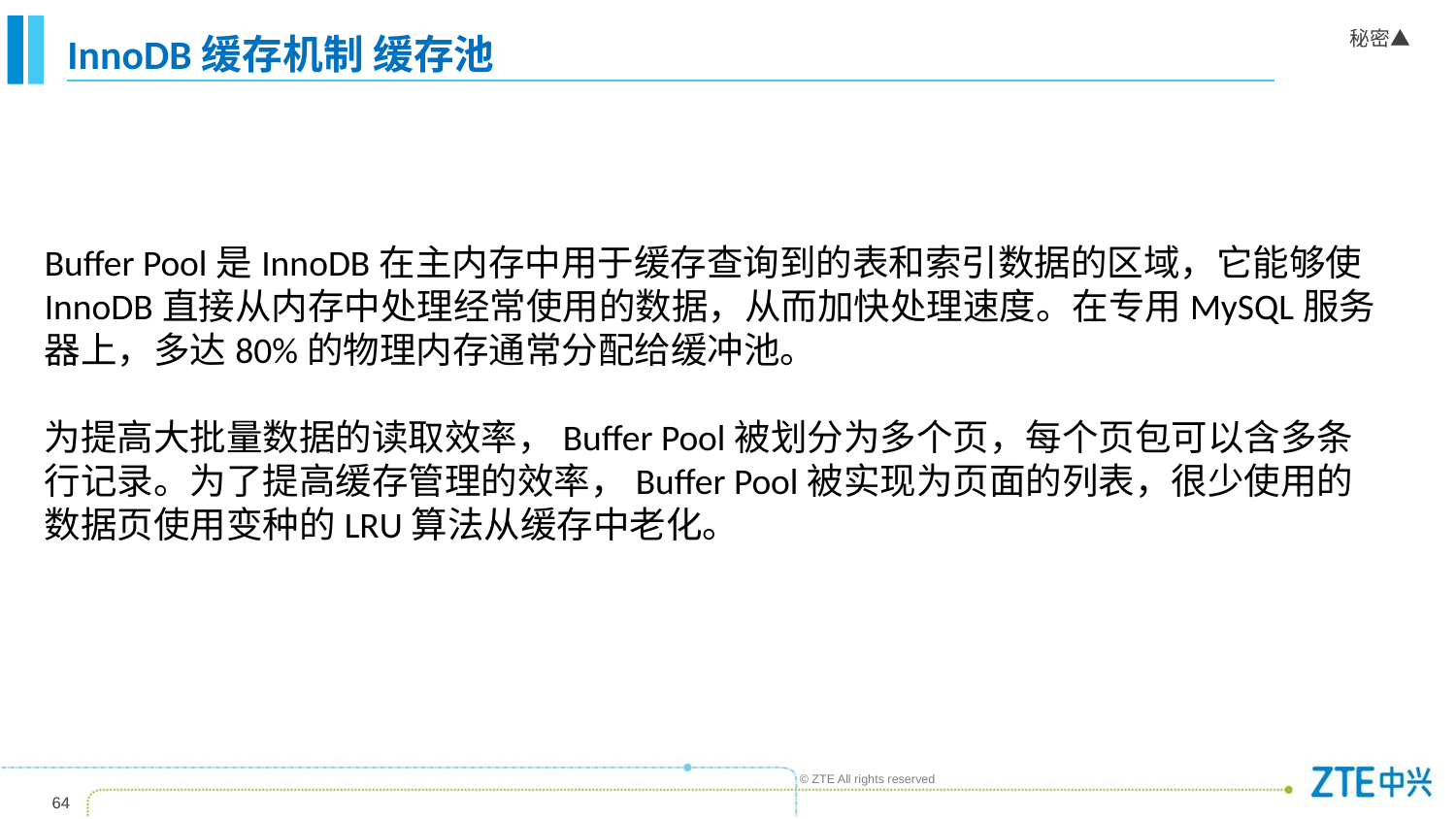

# InnoDB缓存机制 缓存池
Buffer Pool是InnoDB在主内存中用于缓存查询到的表和索引数据的区域，它能够使InnoDB直接从内存中处理经常使用的数据，从而加快处理速度。在专用MySQL服务器上，多达80%的物理内存通常分配给缓冲池。

为提高大批量数据的读取效率，Buffer Pool被划分为多个页，每个页包可以含多条行记录。为了提高缓存管理的效率，Buffer Pool被实现为页面的列表，很少使用的数据页使用变种的LRU算法从缓存中老化。